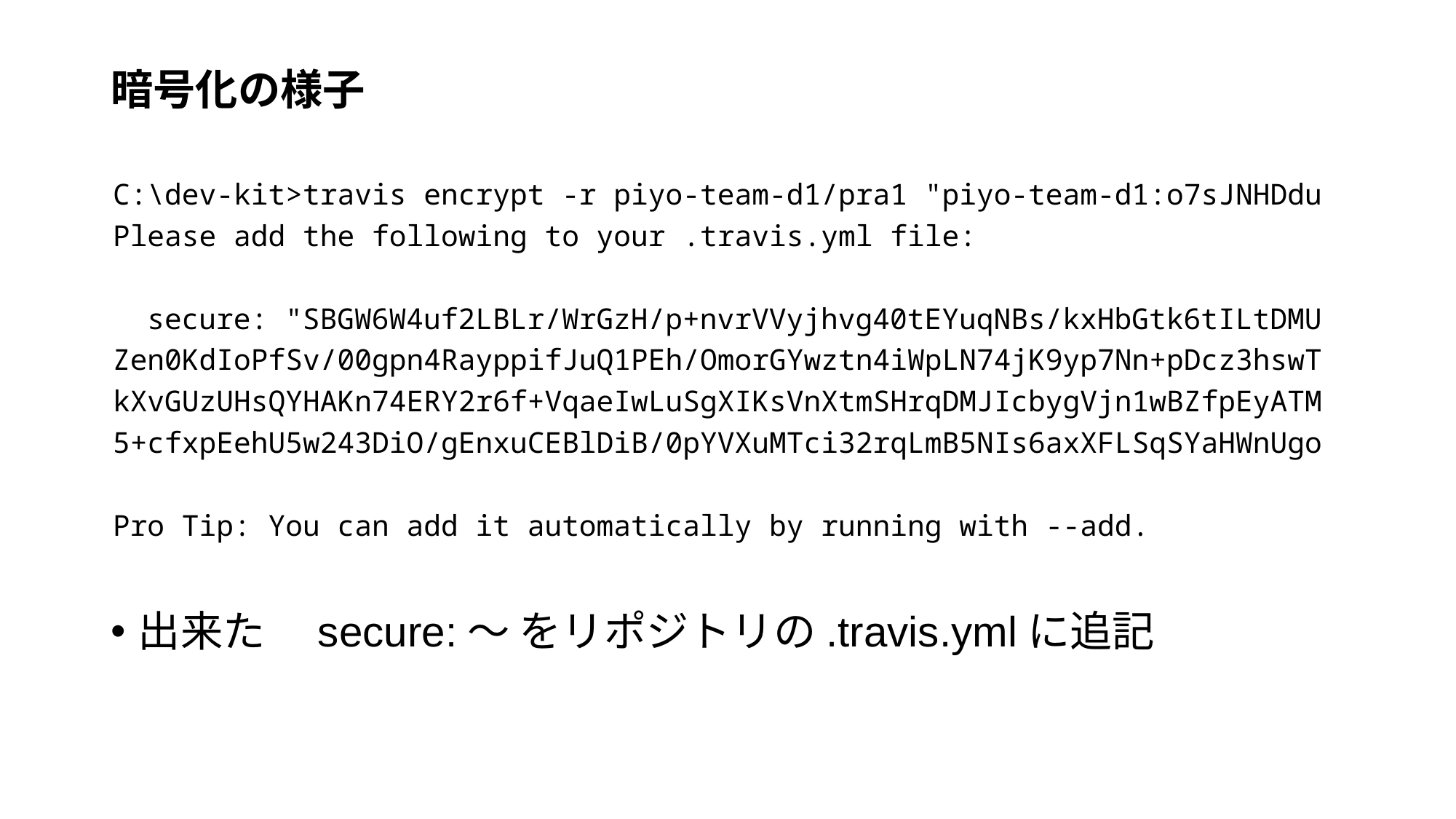

# 暗号化の様子
C:\dev-kit>travis encrypt -r piyo-team-d1/pra1 "piyo-team-d1:o7sJNHDdu
Please add the following to your .travis.yml file:

  secure: "SBGW6W4uf2LBLr/WrGzH/p+nvrVVyjhvg40tEYuqNBs/kxHbGtk6tILtDMU
Zen0KdIoPfSv/00gpn4RayppifJuQ1PEh/OmorGYwztn4iWpLN74jK9yp7Nn+pDcz3hswT
kXvGUzUHsQYHAKn74ERY2r6f+VqaeIwLuSgXIKsVnXtmSHrqDMJIcbygVjn1wBZfpEyATM
5+cfxpEehU5w243DiO/gEnxuCEBlDiB/0pYVXuMTci32rqLmB5NIs6axXFLSqSYaHWnUgo

Pro Tip: You can add it automatically by running with --add.

出来た　secure:～ をリポジトリの.travis.ymlに追記